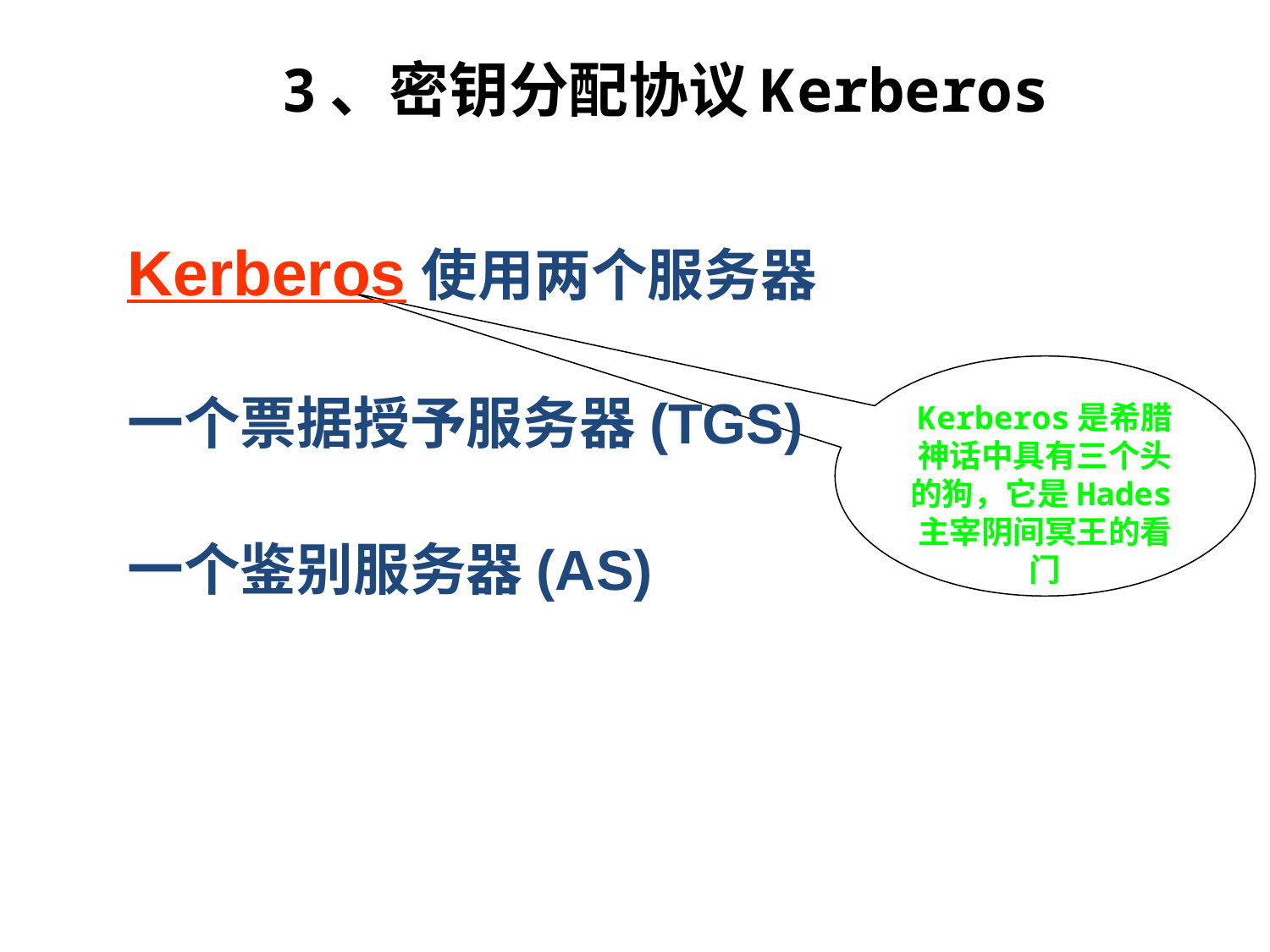

# 3、密钥分配协议Kerberos

Kerberos使用两个服务器

一个票据授予服务器(TGS)

一个鉴别服务器(AS)

Kerberos是希腊神话中具有三个头的狗，它是Hades主宰阴间冥王的看门